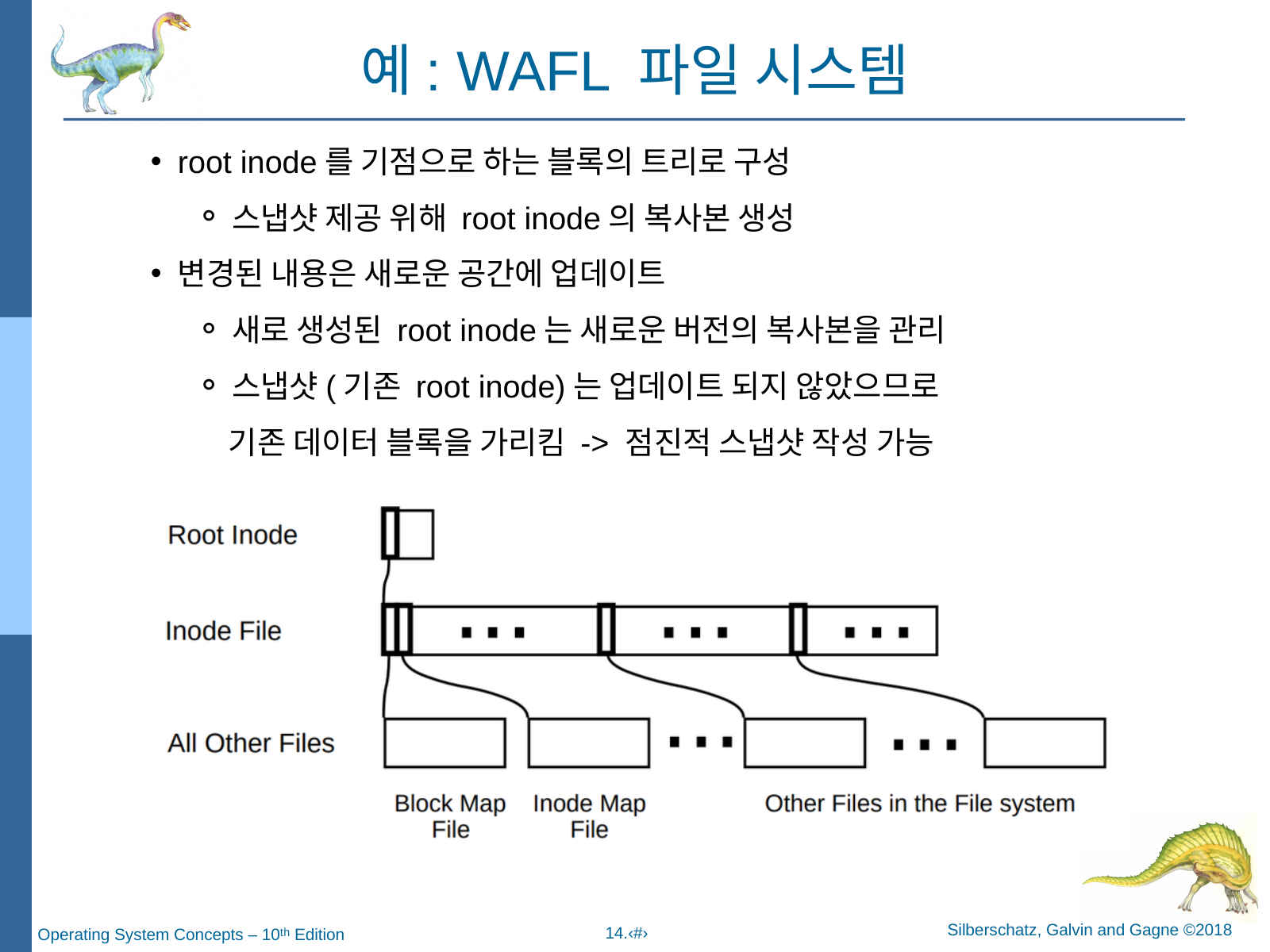

예: WAFL 파일 시스템

root inode를 기점으로 하는 블록의 트리로 구성
스냅샷 제공 위해 root inode의 복사본 생성
변경된 내용은 새로운 공간에 업데이트
새로 생성된 root inode는 새로운 버전의 복사본을 관리
스냅샷(기존 root inode)는 업데이트 되지 않았으므로
              기존 데이터 블록을 가리킴 -> 점진적 스냅샷 작성 가능

Silberschatz, Galvin and Gagne ©2018
14.‹#›
Operating System Concepts – 10ᵗʰ Edition